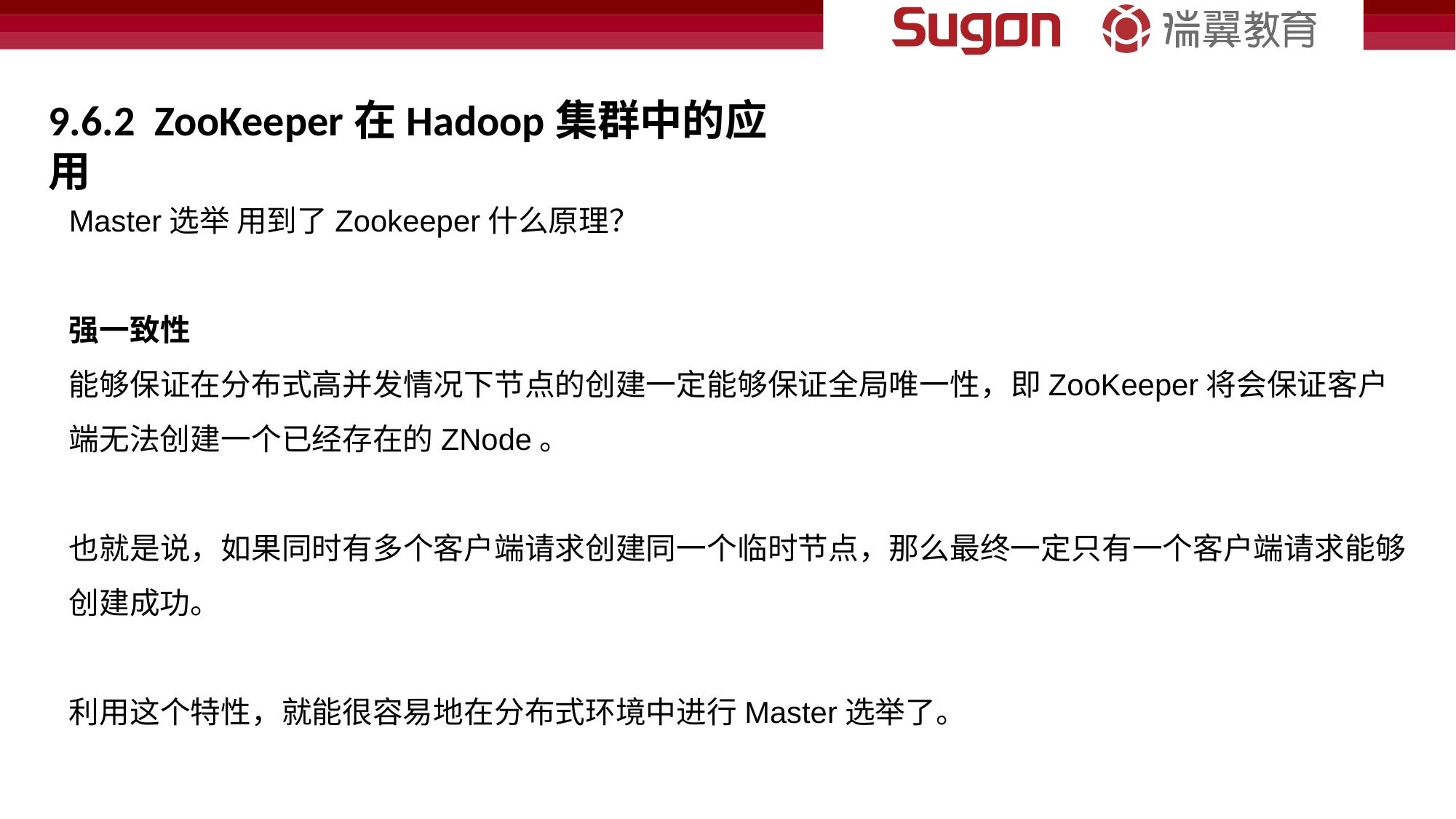

9.6.2  ZooKeeper在Hadoop集群中的应用
Master选举 用到了Zookeeper什么原理？

强一致性
能够保证在分布式高并发情况下节点的创建一定能够保证全局唯一性，即ZooKeeper将会保证客户端无法创建一个已经存在的ZNode。

也就是说，如果同时有多个客户端请求创建同一个临时节点，那么最终一定只有一个客户端请求能够创建成功。

利用这个特性，就能很容易地在分布式环境中进行Master选举了。